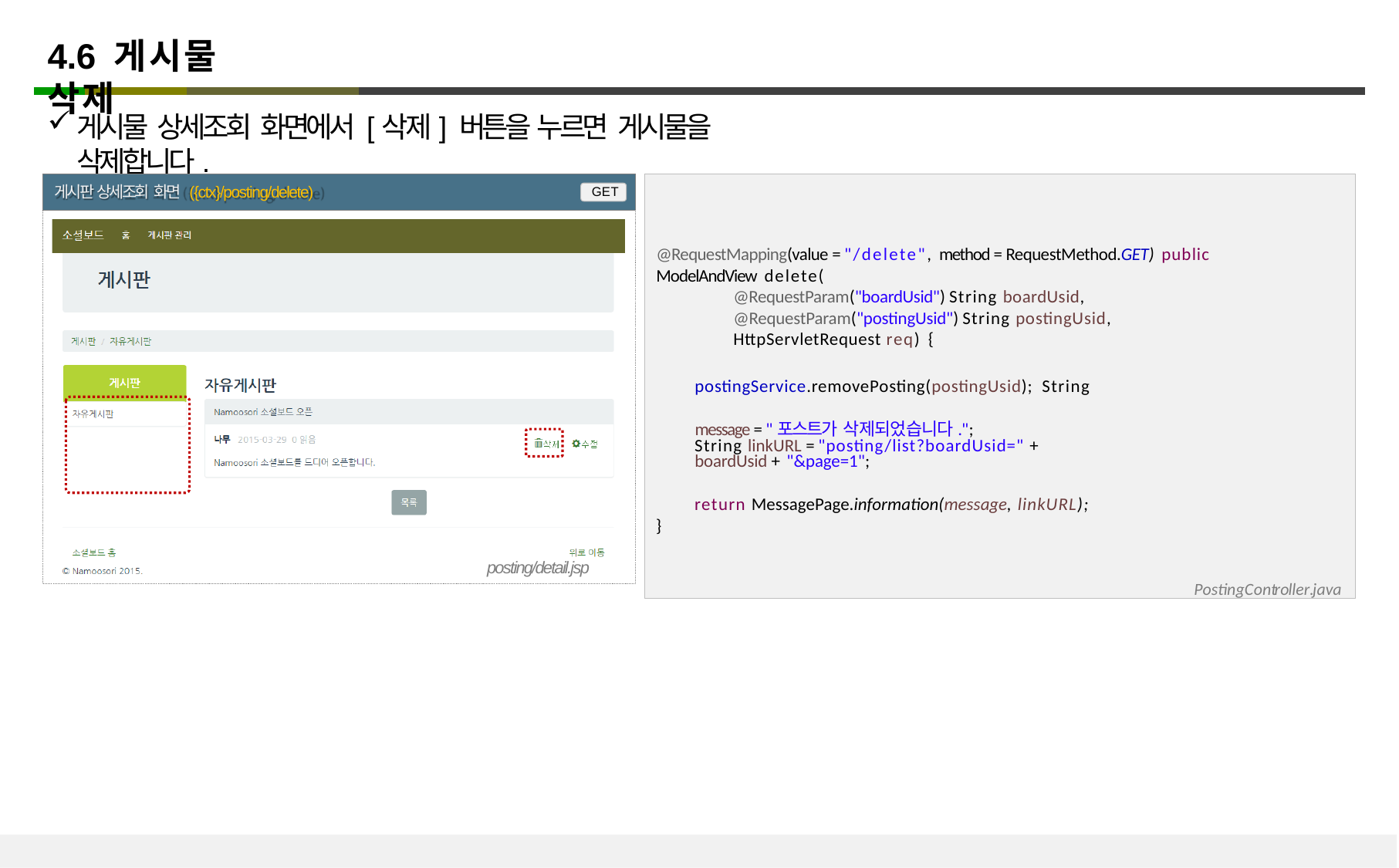

# 4.6 게시물 삭제
게시물 상세조회  화면에서 [삭제] 버튼을  누르면  게시물을 삭제합니다.

@RequestMapping(value = "/delete", method = RequestMethod.GET)  public ModelAndView delete(
@RequestParam("boardUsid") String boardUsid,  @RequestParam("postingUsid") String postingUsid,  HttpServletRequest req) {
postingService.removePosting(postingUsid);  String message = "포스트가 삭제되었습니다.";
String linkURL = "posting/list?boardUsid=" + boardUsid + "&page=1";

return MessagePage.information(message, linkURL);
}

PostingController.java

게시판 상세조회 화면 ({ctx}/posting/delete)
GET

posting/detail.jsp